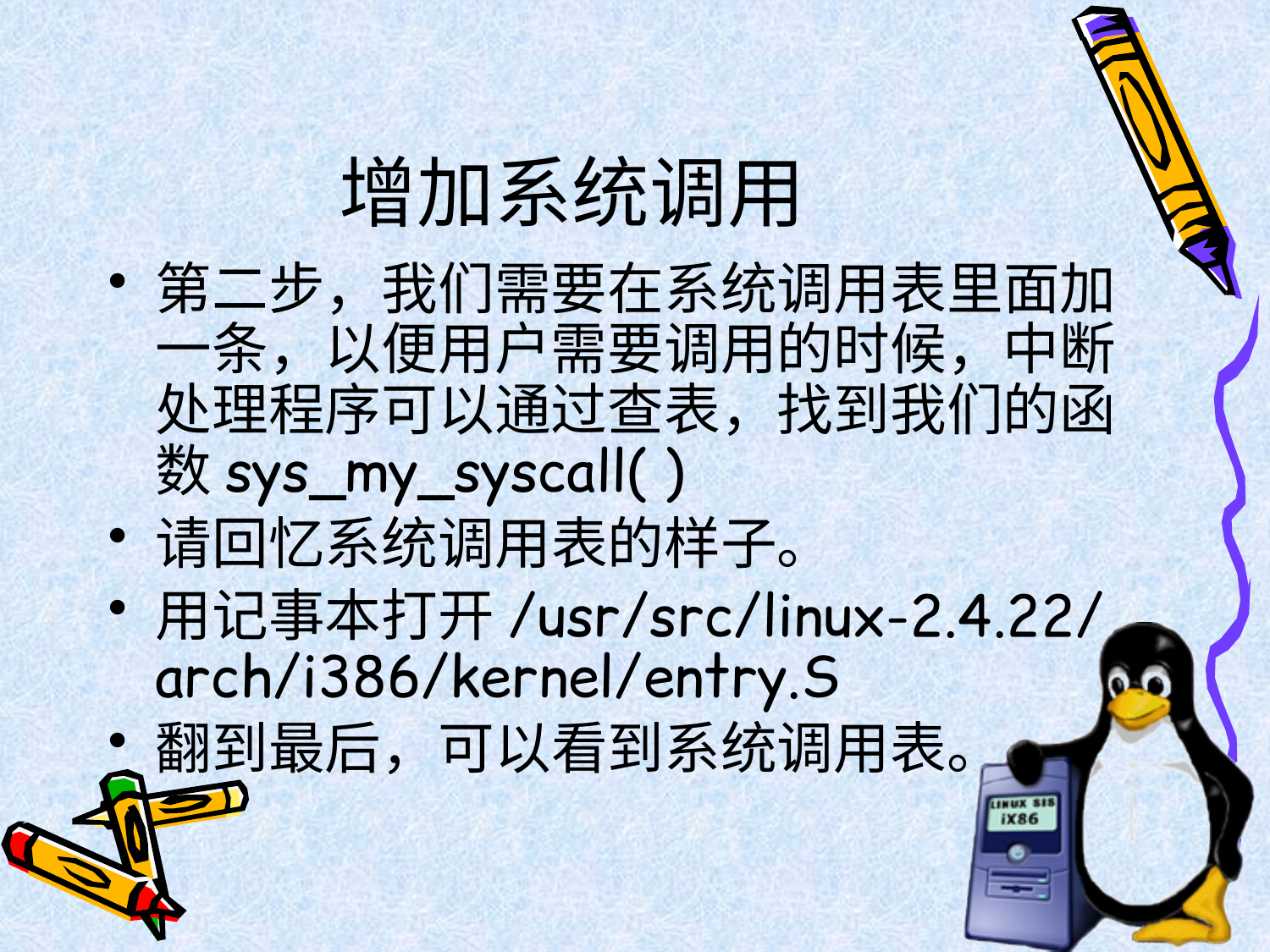

# 增加系统调用
第二步，我们需要在系统调用表里面加一条，以便用户需要调用的时候，中断处理程序可以通过查表，找到我们的函数sys_my_syscall( )
请回忆系统调用表的样子。
用记事本打开/usr/src/linux-2.4.22/arch/i386/kernel/entry.S
翻到最后，可以看到系统调用表。